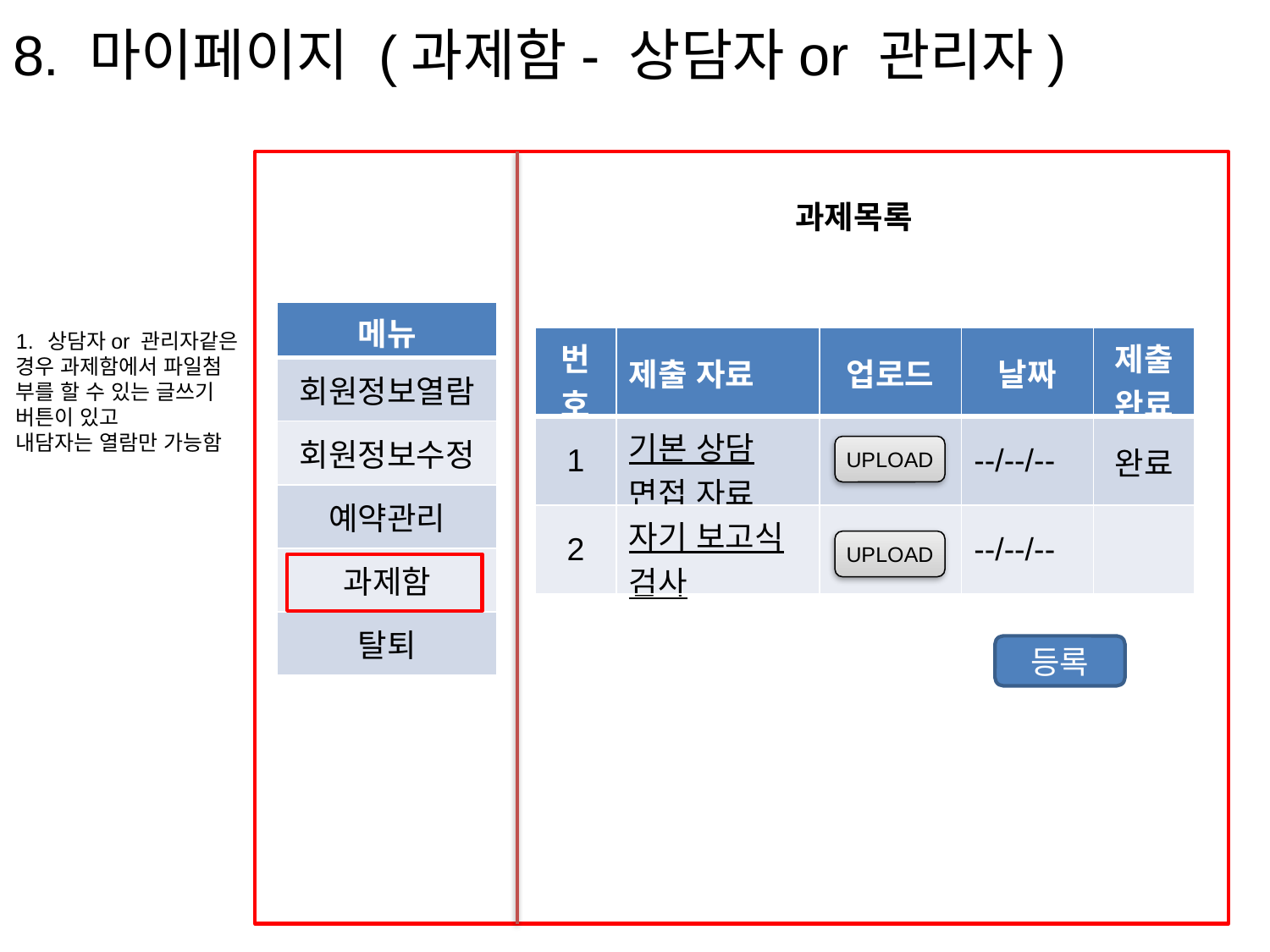

8. 마이페이지 (과제함- 상담자or 관리자)

과제목록
| 메뉴 |
| --- |
| 회원정보열람 |
| 회원정보수정 |
| 예약관리 |
| 과제함 |
| 탈퇴 |
상담자or 관리자같은
경우 과제함에서 파일첨
부를 할 수 있는 글쓰기
버튼이 있고
내담자는 열람만 가능함
| 번호 | 제출 자료 | 업로드 | 날짜 | 제출 완료 |
| --- | --- | --- | --- | --- |
| 1 | 기본 상담 면접 자료 |  | --/--/-- | 완료 |
| 2 | 자기 보고식 검사 |  | --/--/-- |  |
UPLOAD
UPLOAD

등록